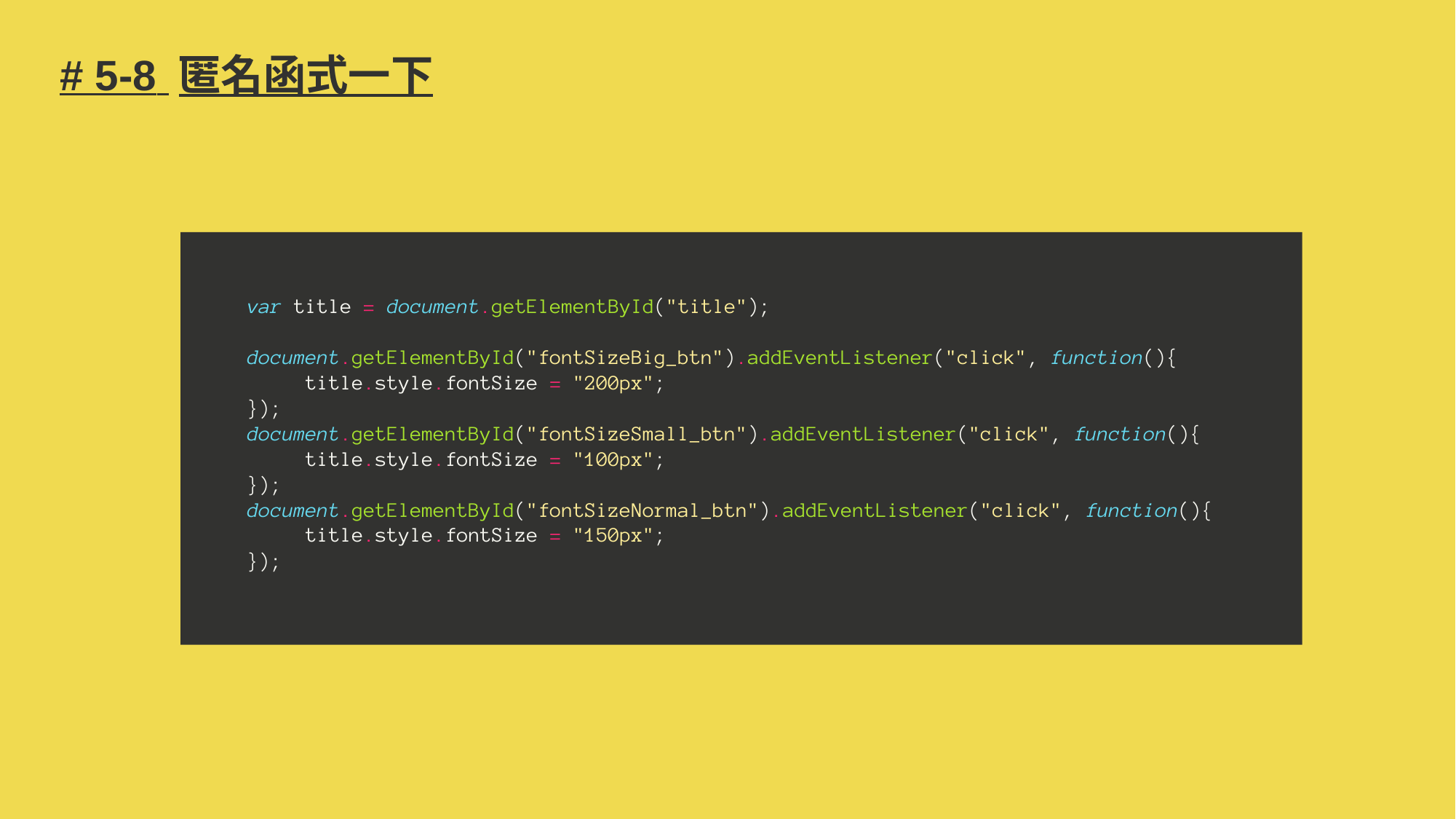

# # 5-8 匿名函式一下

var title = document.getElementById("title");
document.getElementById("fontSizeBig_btn").addEventListener("click", function(){
     title.style.fontSize = "200px";
});
document.getElementById("fontSizeSmall_btn").addEventListener("click", function(){
     title.style.fontSize = "100px";
});
document.getElementById("fontSizeNormal_btn").addEventListener("click", function(){
     title.style.fontSize = "150px";
});